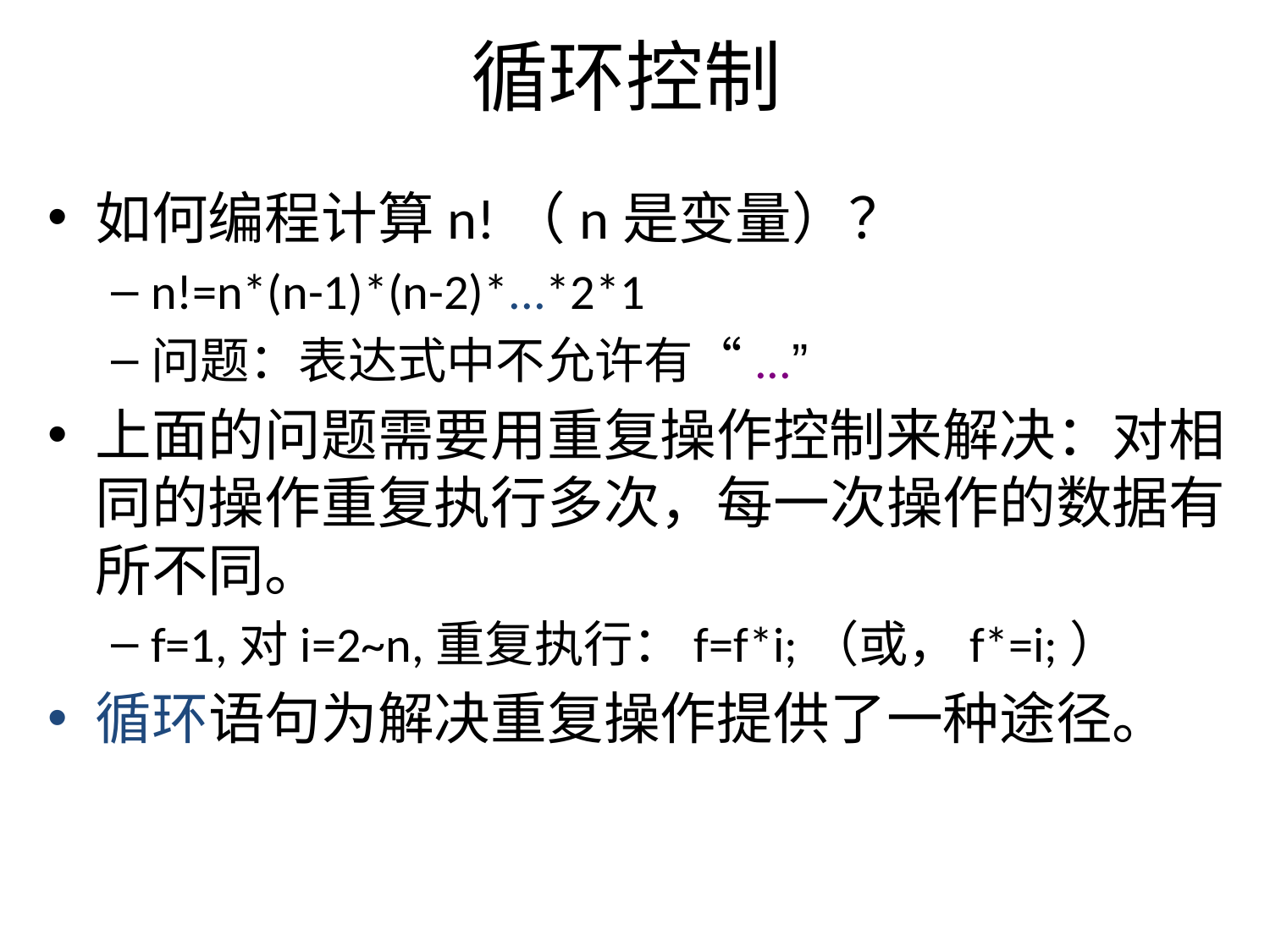

# 循环控制
如何编程计算n!（n是变量）？
n!=n*(n-1)*(n-2)*...*2*1
问题：表达式中不允许有“...”
上面的问题需要用重复操作控制来解决：对相同的操作重复执行多次，每一次操作的数据有所不同。
f=1,对i=2~n,重复执行：f=f*i;（或，f*=i;）
循环语句为解决重复操作提供了一种途径。